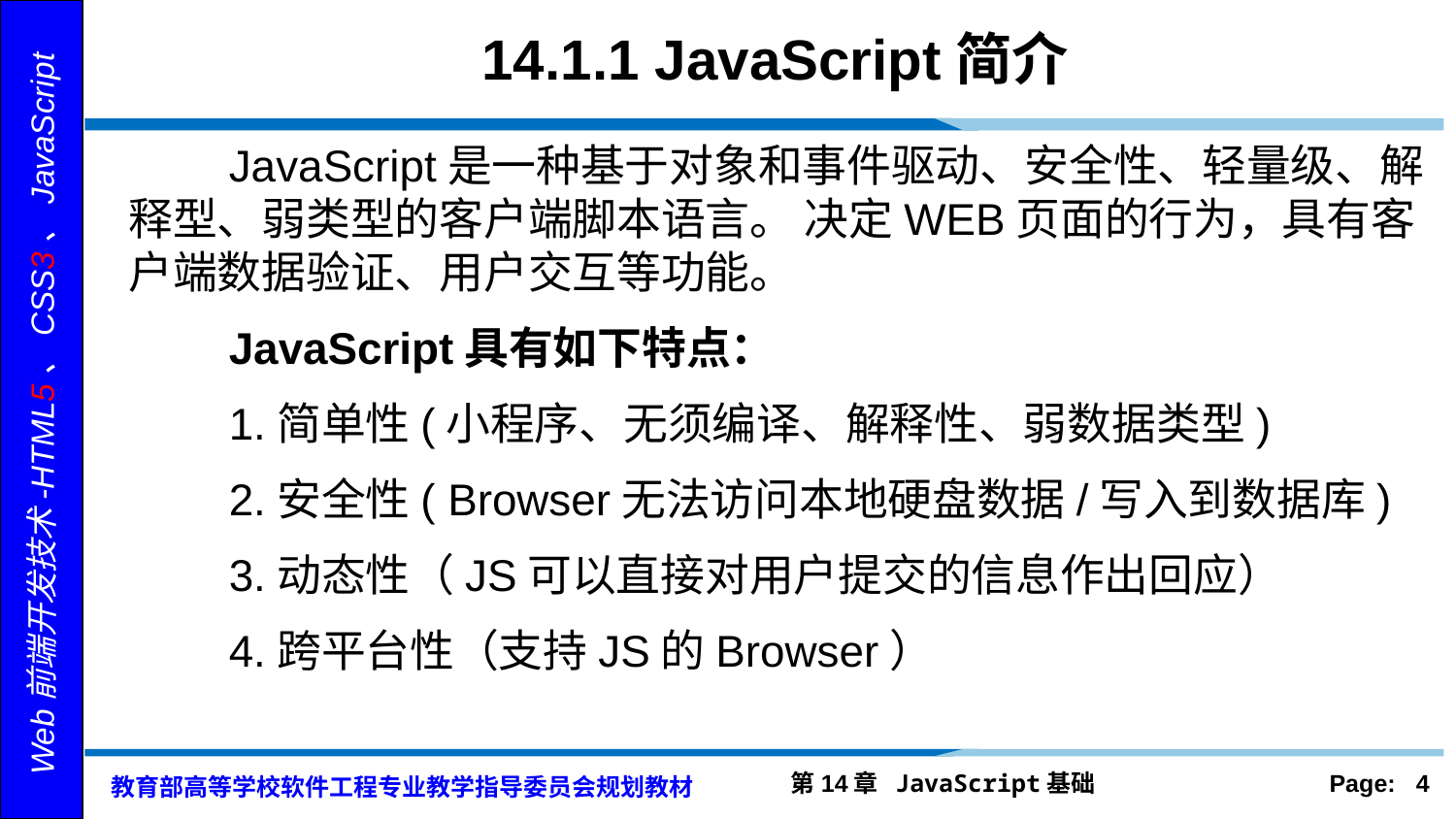

# 14.1.1 JavaScript简介
JavaScript是一种基于对象和事件驱动、安全性、轻量级、解释型、弱类型的客户端脚本语言。 决定WEB页面的行为，具有客户端数据验证、用户交互等功能。
JavaScript具有如下特点：
1.简单性(小程序、无须编译、解释性、弱数据类型)
2.安全性( Browser无法访问本地硬盘数据/写入到数据库)
3.动态性（JS可以直接对用户提交的信息作出回应）
4.跨平台性（支持JS的Browser）